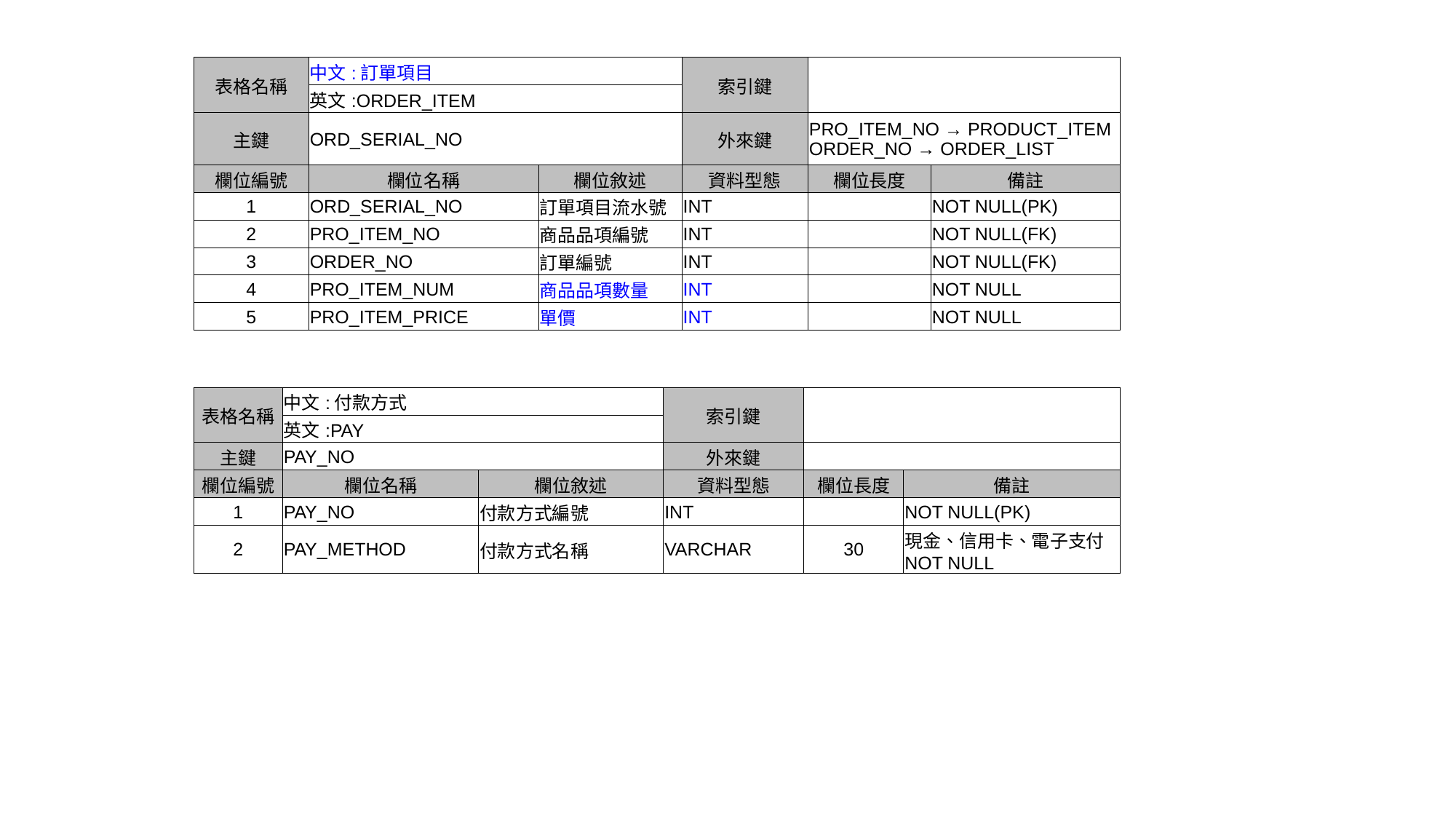

| 表格名稱 | 中文:訂單項目 |  | 索引鍵 |  |  |
| --- | --- | --- | --- | --- | --- |
|  | 英文:ORDER\_ITEM |  |  |  |  |
| 主鍵 | ORD\_SERIAL\_NO |  | 外來鍵 | PRO\_ITEM\_NO → PRODUCT\_ITEM ORDER\_NO → ORDER\_LIST |  |
| 欄位編號 | 欄位名稱 | 欄位敘述 | 資料型態 | 欄位長度 | 備註 |
| 1 | ORD\_SERIAL\_NO | 訂單項目流水號 | INT |  | NOT NULL(PK) |
| 2 | PRO\_ITEM\_NO | 商品品項編號 | INT |  | NOT NULL(FK) |
| 3 | ORDER\_NO | 訂單編號 | INT |  | NOT NULL(FK) |
| 4 | PRO\_ITEM\_NUM | 商品品項數量 | INT |  | NOT NULL |
| 5 | PRO\_ITEM\_PRICE | 單價 | INT |  | NOT NULL |
| 表格名稱 | 中文:付款方式 |  | 索引鍵 |  |  |
| --- | --- | --- | --- | --- | --- |
|  | 英文:PAY |  |  |  |  |
| 主鍵 | PAY\_NO |  | 外來鍵 |  |  |
| 欄位編號 | 欄位名稱 | 欄位敘述 | 資料型態 | 欄位長度 | 備註 |
| 1 | PAY\_NO | 付款方式編號 | INT |  | NOT NULL(PK) |
| 2 | PAY\_METHOD | 付款方式名稱 | VARCHAR | 30 | 現金、信用卡、電子支付 NOT NULL |